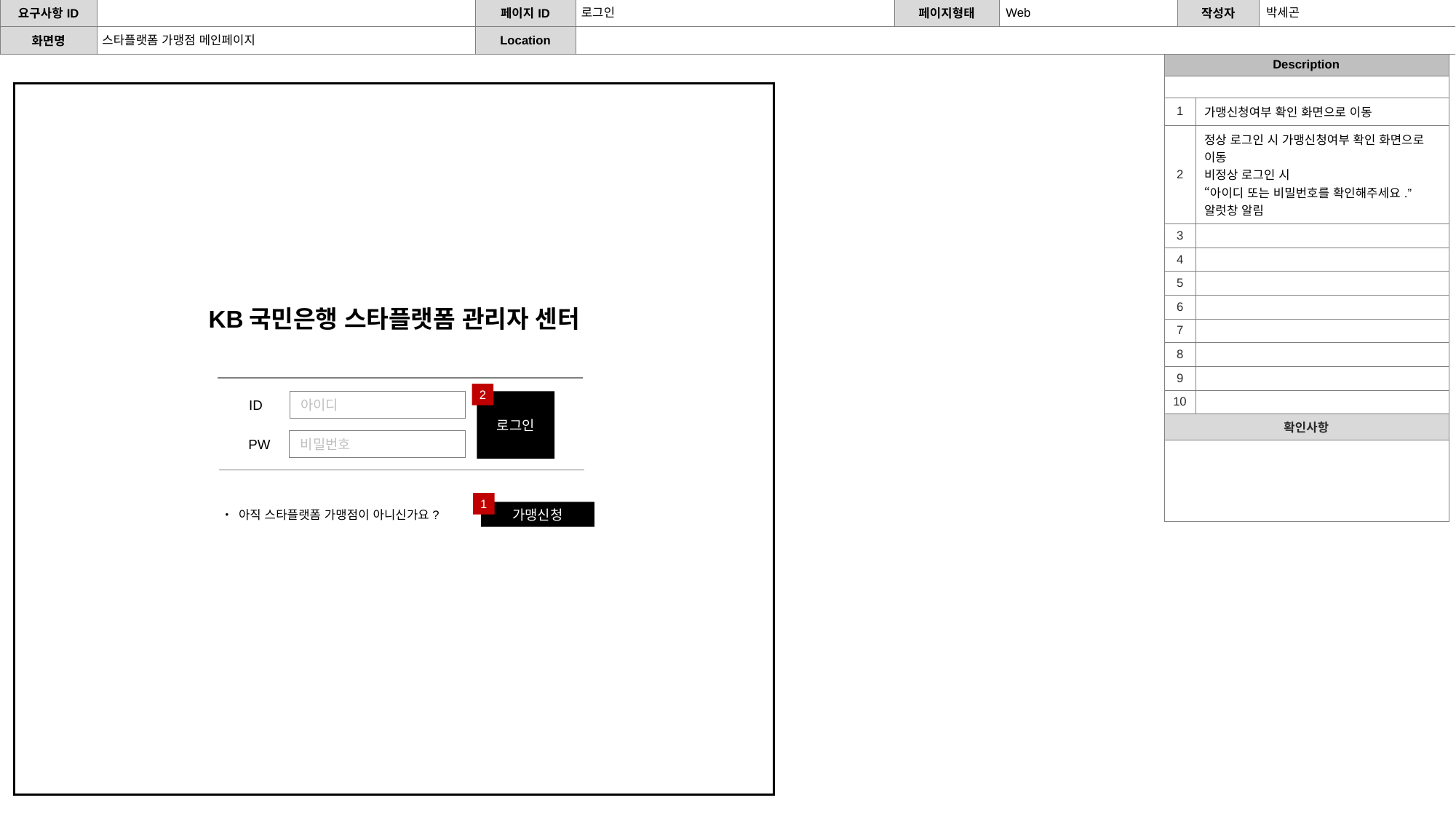

로그인
Web
박세곤
스타플랫폼 가맹점 메인페이지
| Description |  |
| --- | --- |
|  |  |
| 1 | 가맹신청여부 확인 화면으로 이동 |
| 2 | 정상 로그인 시 가맹신청여부 확인 화면으로 이동 비정상 로그인 시 “아이디 또는 비밀번호를 확인해주세요.” 알럿창 알림 |
| 3 |  |
| 4 |  |
| 5 |  |
| 6 |  |
| 7 |  |
| 8 |  |
| 9 |  |
| 10 |  |
| 확인사항 |  |
|  |  |

KB국민은행 스타플랫폼 관리자 센터
2
ID
아이디
로그인
PW
비밀번호
1
• 아직 스타플랫폼 가맹점이 아니신가요?
가맹신청